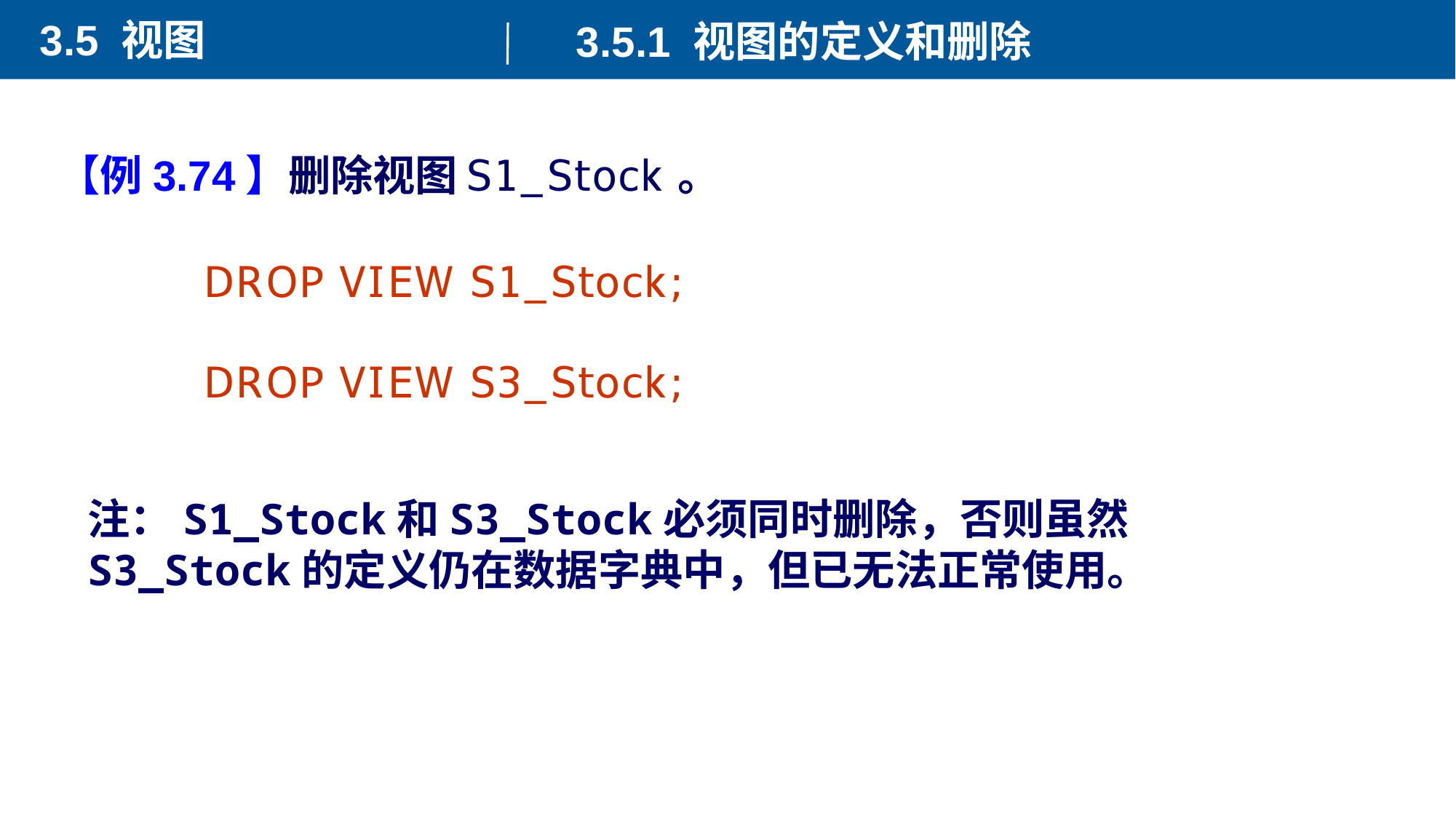

3.5 视图
3.5.1 视图的定义和删除
【例3.74】删除视图S1_Stock。
DROP VIEW S1_Stock;
DROP VIEW S3_Stock;
注：S1_Stock和S3_Stock必须同时删除，否则虽然S3_Stock的定义仍在数据字典中，但已无法正常使用。